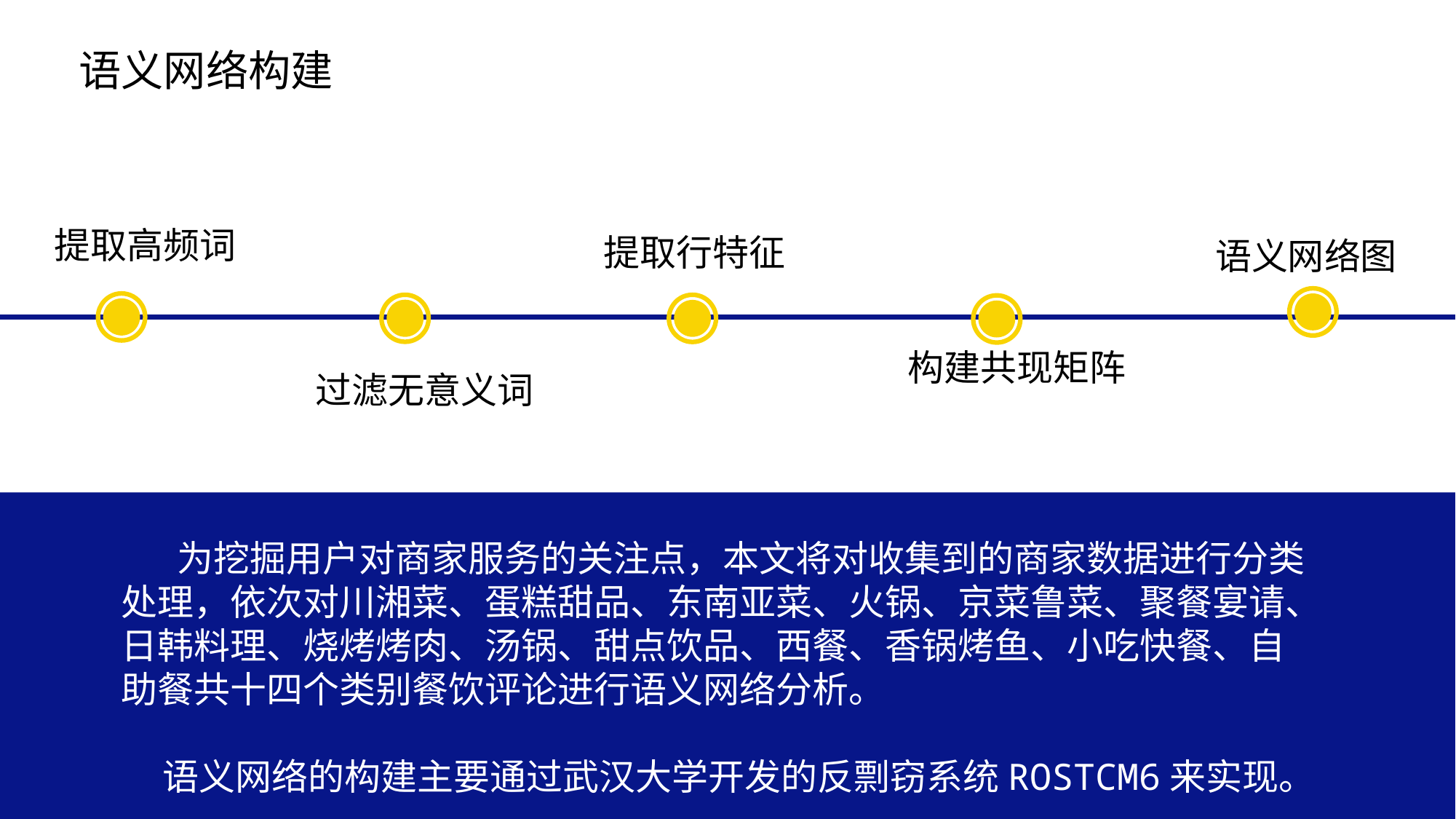

语义网络构建
提取高频词
提取行特征
语义网络图

构建共现矩阵
过滤无意义词

        为挖掘用户对商家服务的关注点，本文将对收集到的商家数据进行分类处理，依次对川湘菜、蛋糕甜品、东南亚菜、火锅、京菜鲁菜、聚餐宴请、日韩料理、烧烤烤肉、汤锅、甜点饮品、西餐、香锅烤鱼、小吃快餐、自助餐共十四个类别餐饮评论进行语义网络分析。

    语义网络的构建主要通过武汉大学开发的反剽窃系统ROSTCM6来实现。